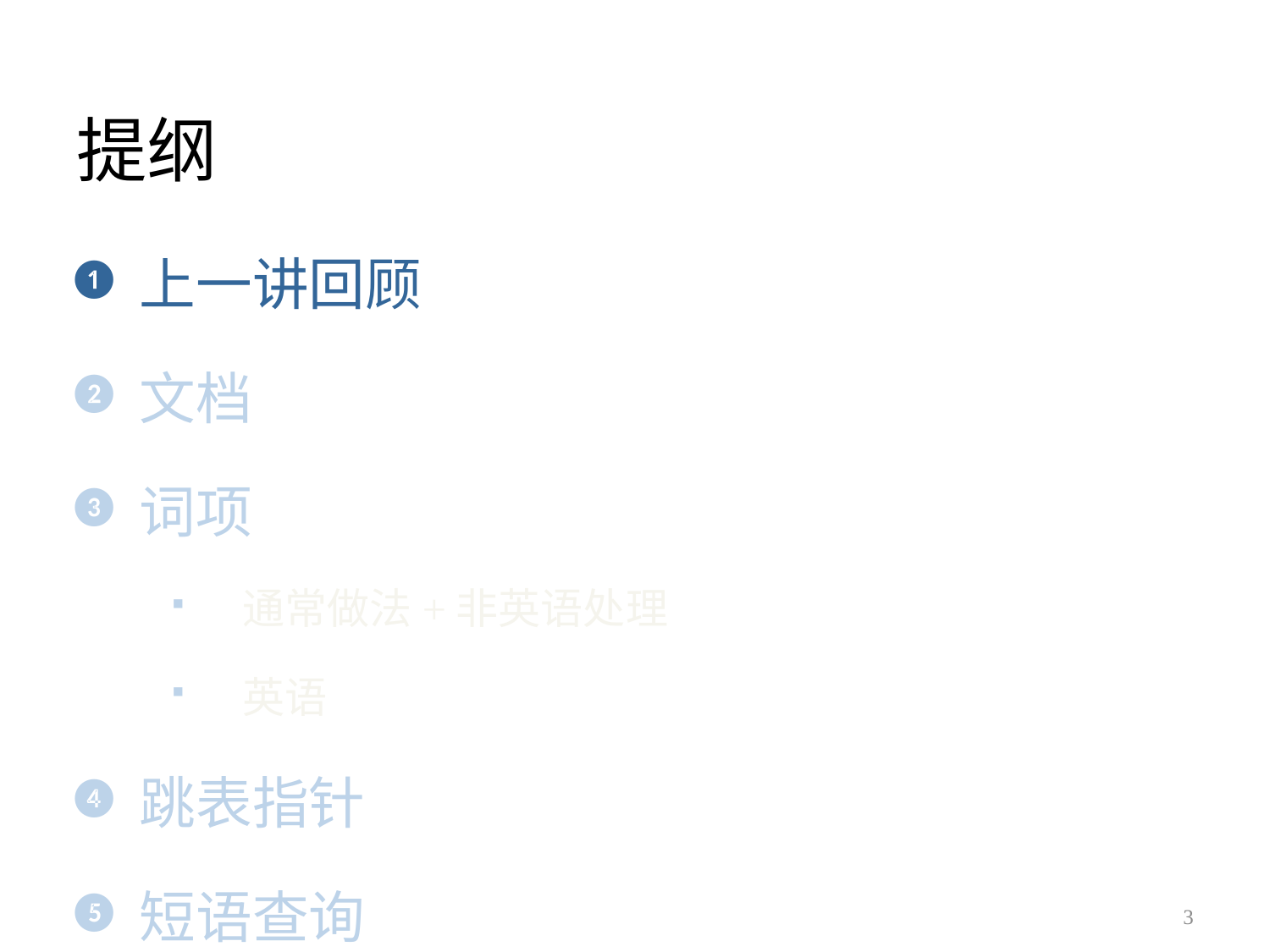

# 提纲
上一讲回顾
文档
词项
通常做法+非英语处理
英语
跳表指针
短语查询
3